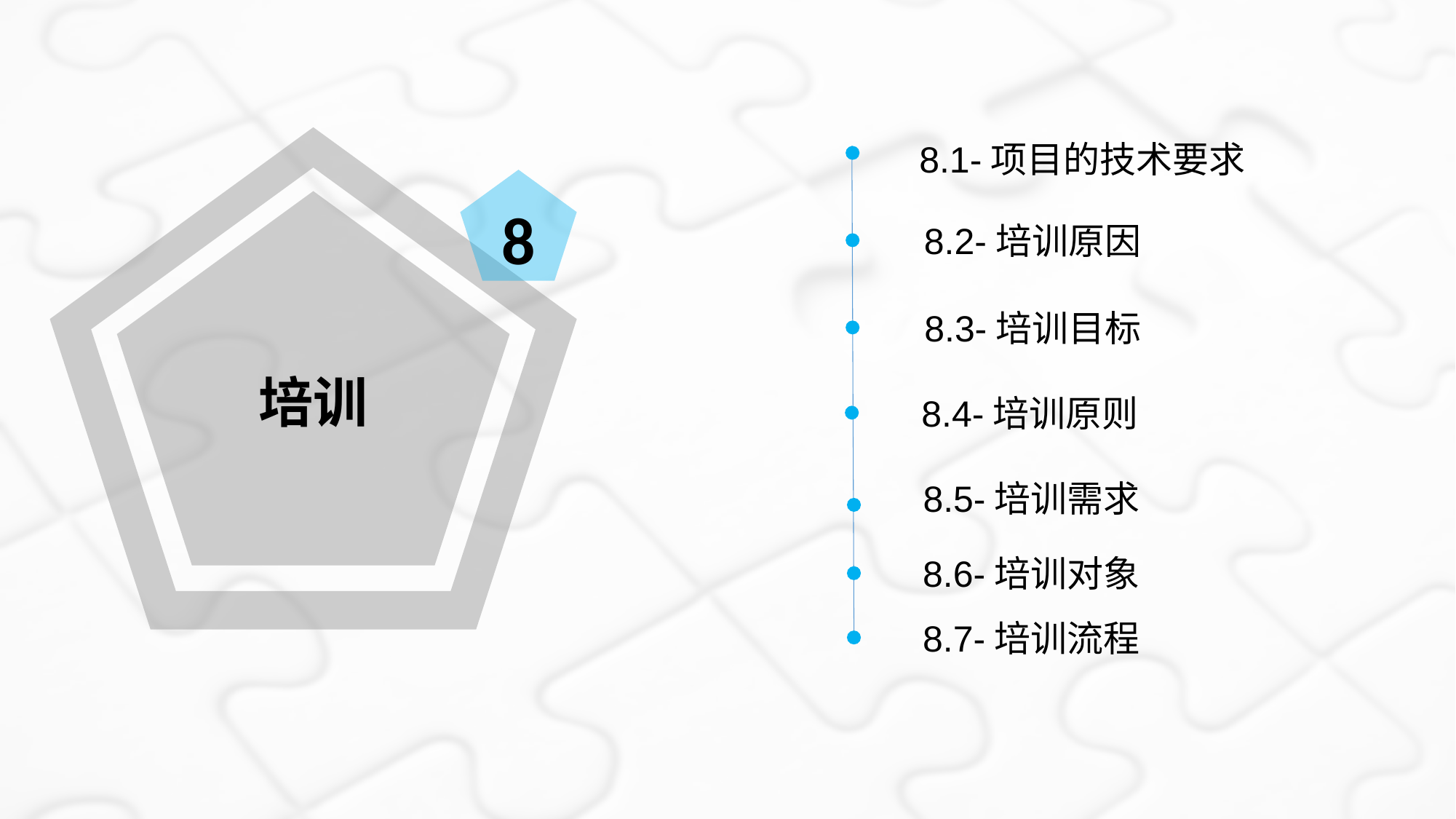

8.1-项目的技术要求

8.2-培训原因

8.3-培训目标

8.4-培训原则

8

培训
8.5-培训需求

8.6-培训对象

8.7-培训流程